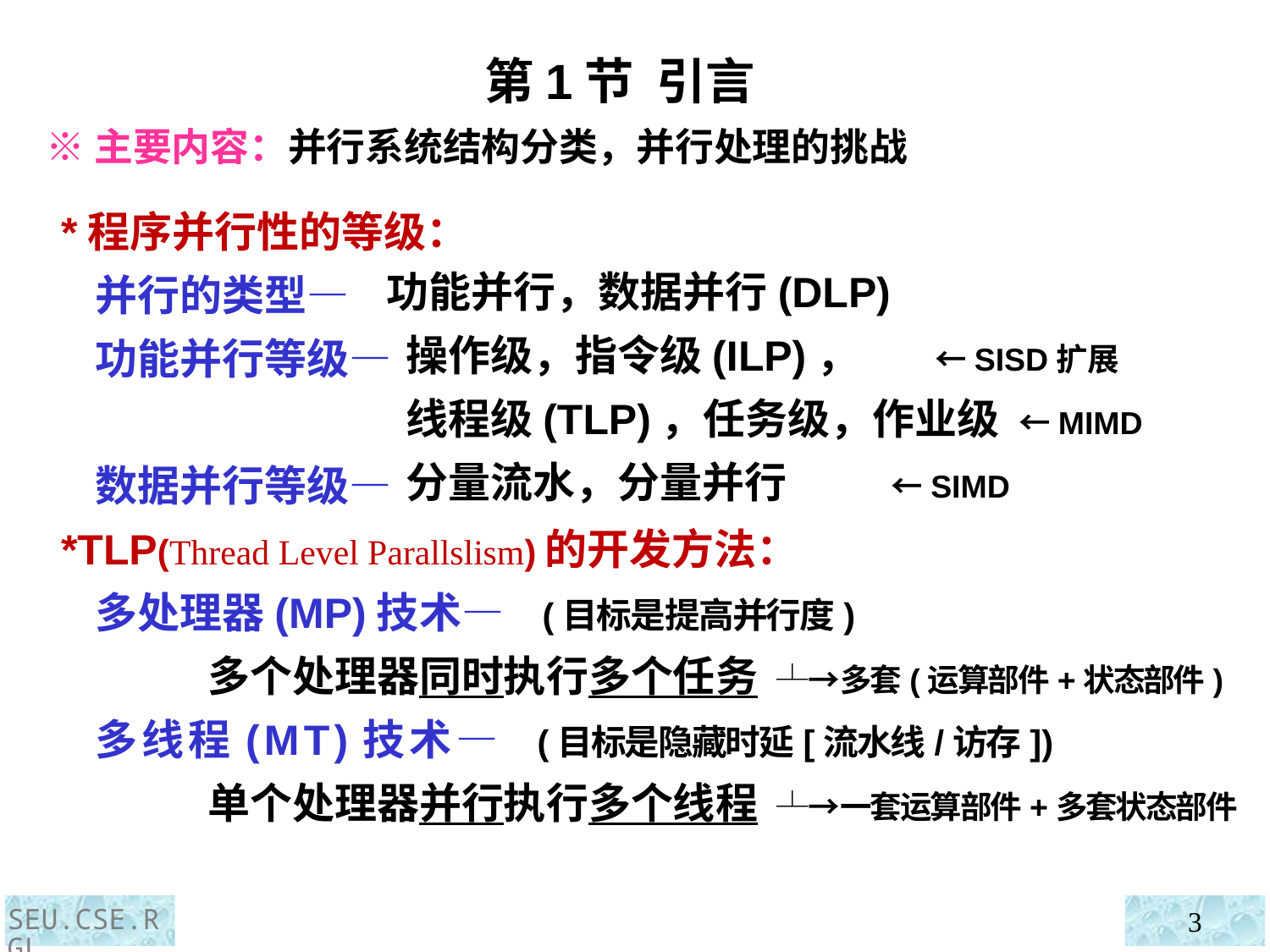

第1节  引言
 ※主要内容：并行系统结构分类，并行处理的挑战
  *程序并行性的等级：
     并行的类型—
     功能并行等级—

     数据并行等级—
  *TLP(Thread Level Parallslism)的开发方法：
     多处理器(MP)技术—   (目标是提高并行度)

     多线程(MT)技术—   (目标是隐藏时延[流水线/访存])
  功能并行，数据并行(DLP)
    操作级，指令级(ILP)，        ←SISD扩展
    线程级(TLP)，任务级，作业级  ←MIMD
    分量流水，分量并行           ←SIMD
多个处理器同时执行多个任务  ┴→多套(运算部件+状态部件)

单个处理器并行执行多个线程  ┴→一套运算部件+多套状态部件
SEU.CSE.RGL
3